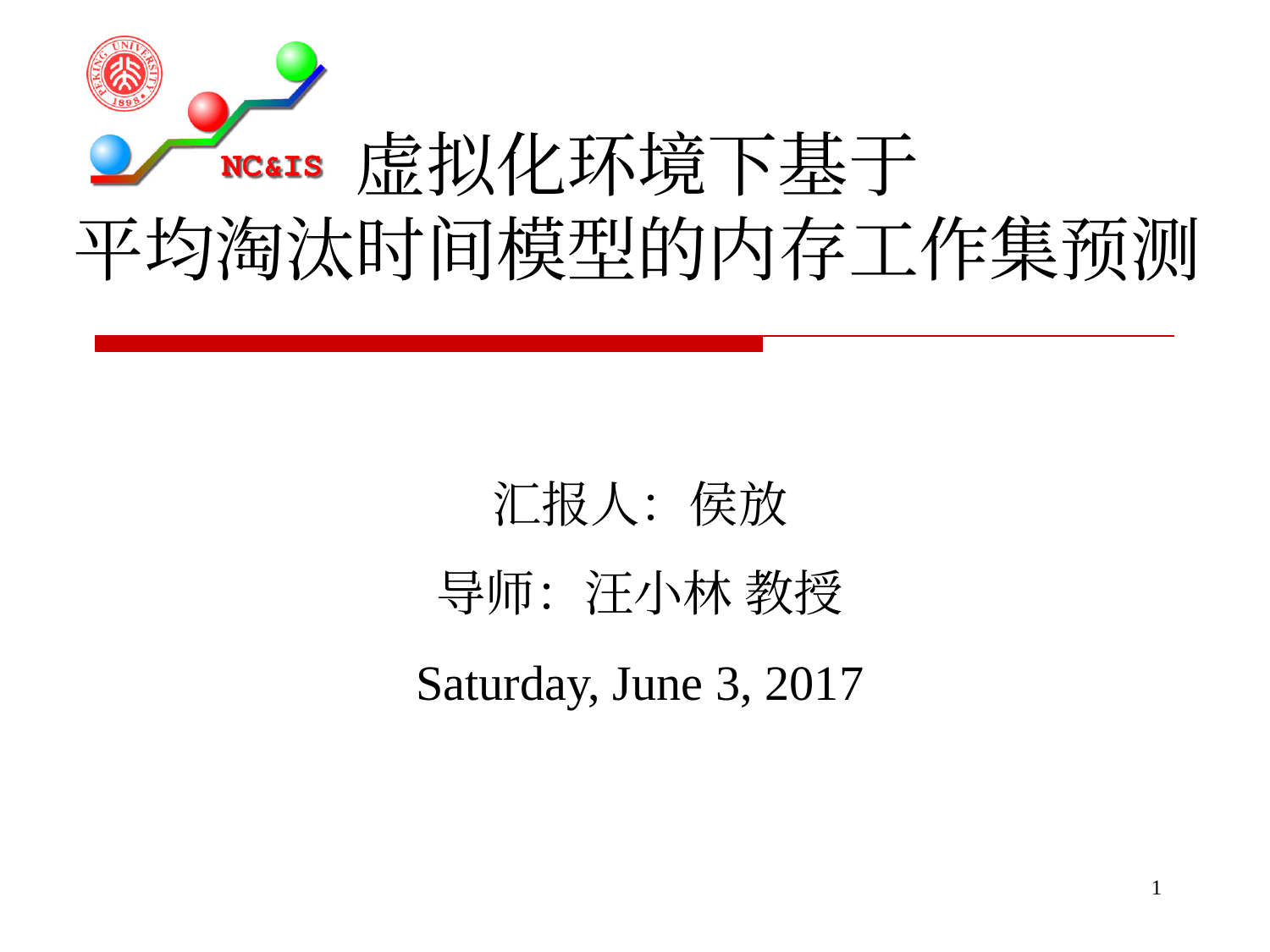

虚拟化环境下基于
平均淘汰时间模型的内存工作集预测

汇报人：侯放
导师：汪小林 教授
Saturday, June 3, 2017
1